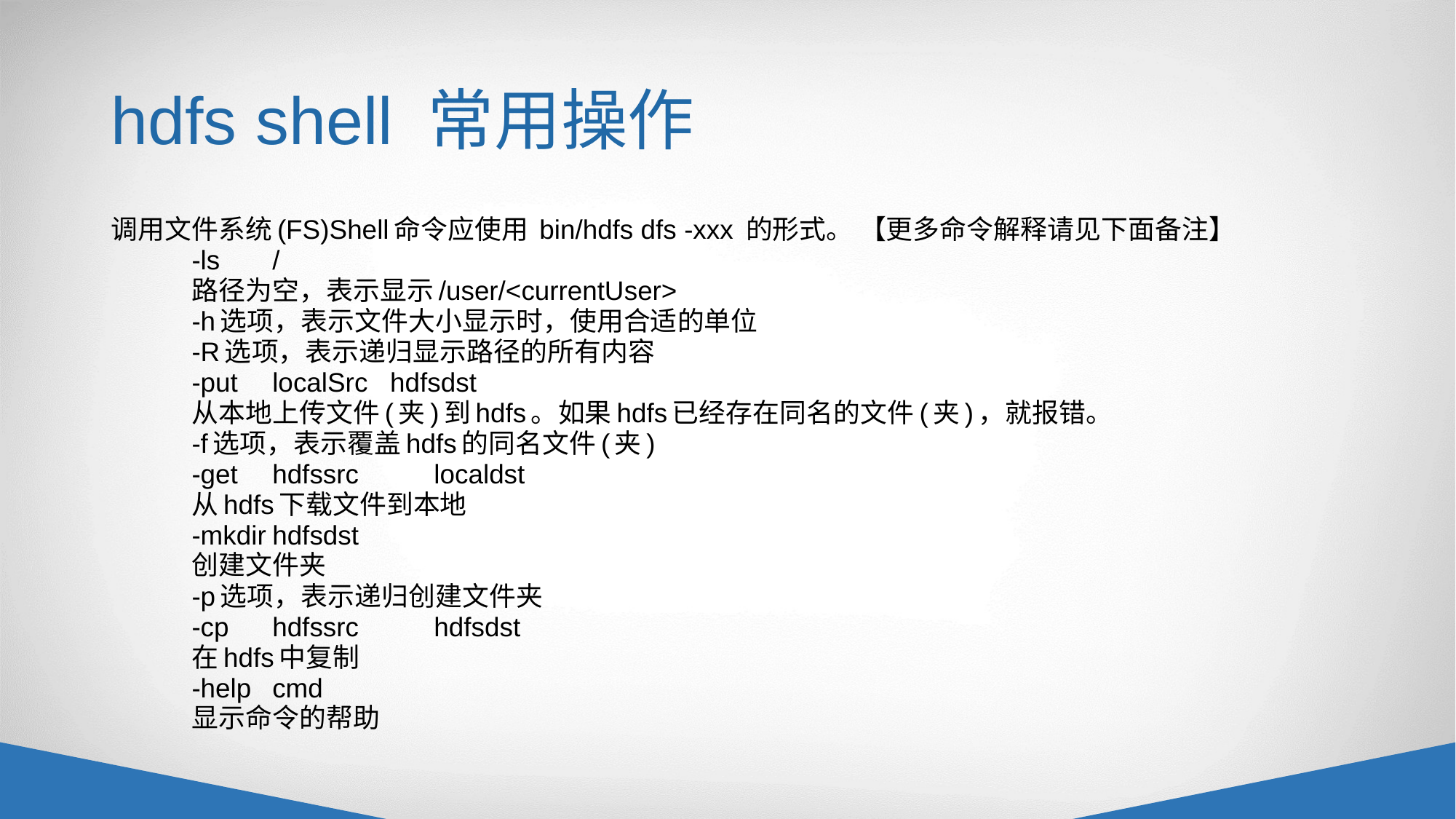

# hdfs shell 常用操作
调用文件系统(FS)Shell命令应使用 bin/hdfs dfs -xxx 的形式。 【更多命令解释请见下面备注】
	-ls	/
		路径为空，表示显示/user/<currentUser>
		-h选项，表示文件大小显示时，使用合适的单位
		-R选项，表示递归显示路径的所有内容
	-put	localSrc   hdfsdst
		从本地上传文件(夹)到hdfs。如果hdfs已经存在同名的文件(夹)，就报错。
		-f选项，表示覆盖hdfs的同名文件(夹)
	-get	hdfssrc	localdst
		从hdfs下载文件到本地
	-mkdir	hdfsdst
		创建文件夹
		-p选项，表示递归创建文件夹
	-cp	hdfssrc	hdfsdst
		在hdfs中复制
	-help	cmd
		显示命令的帮助